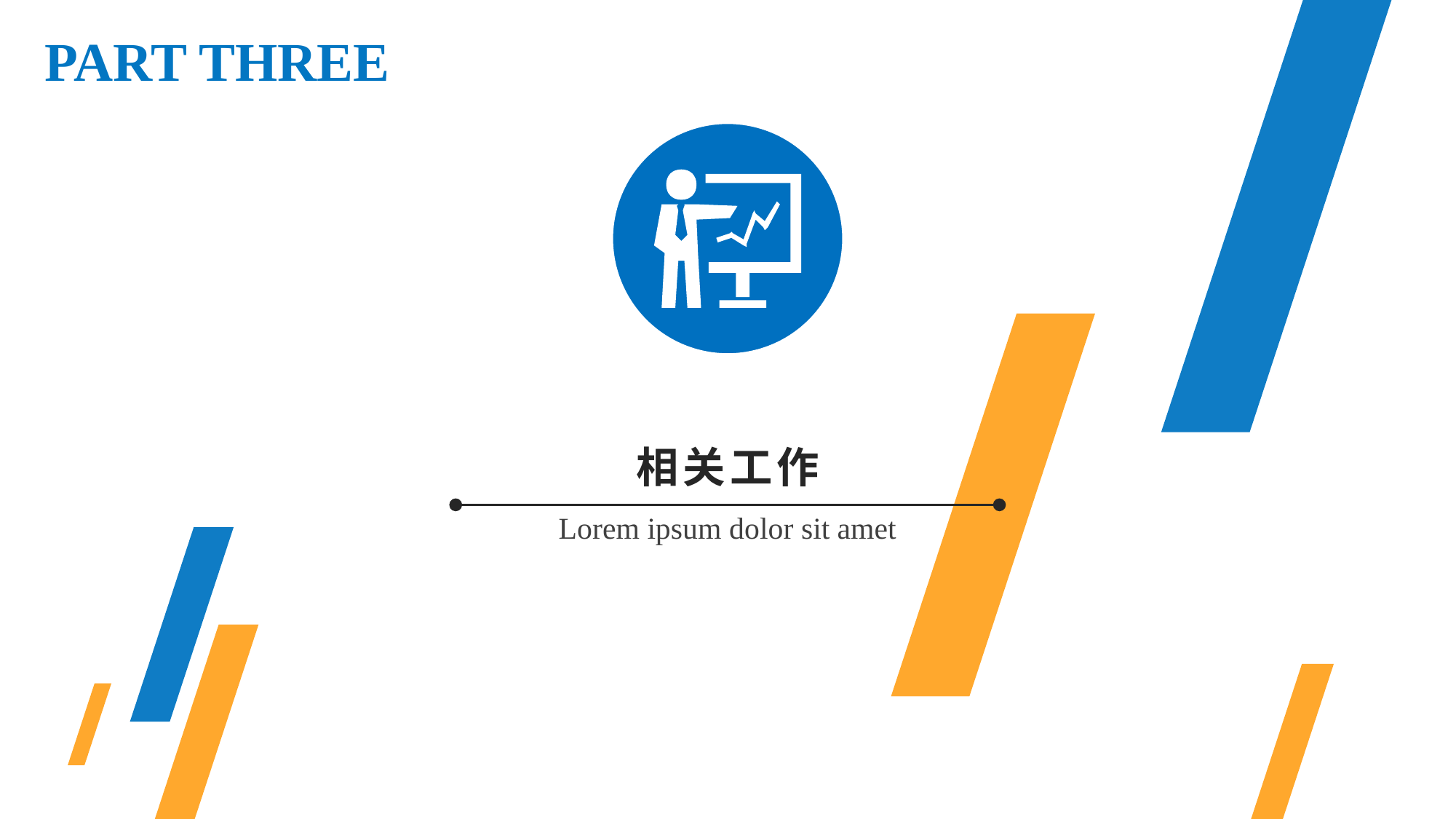

PART THREE

相关工作

Lorem ipsum dolor sit amet